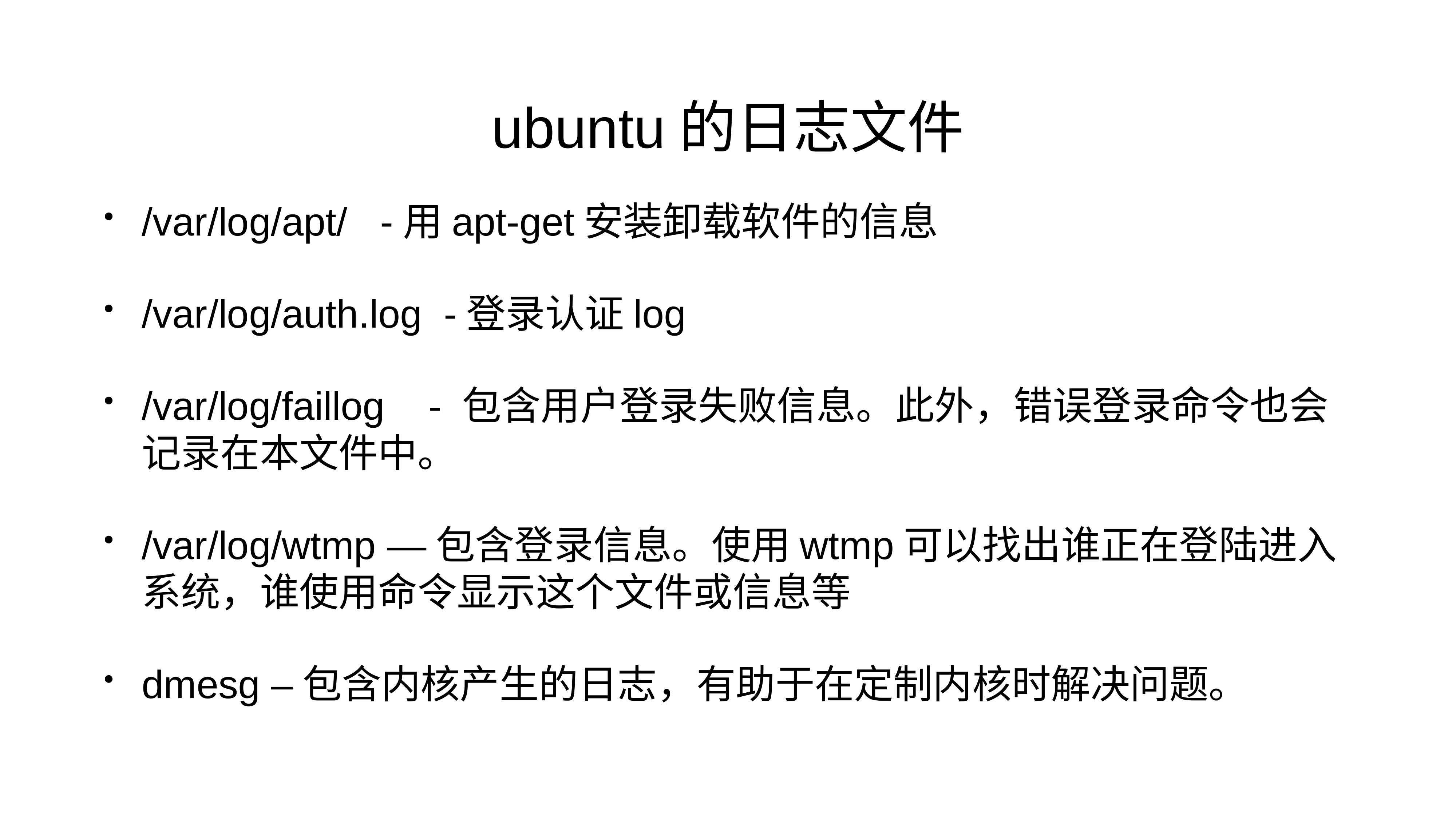

# ubuntu的日志文件
/var/log/apt/   -用apt-get安装卸载软件的信息
/var/log/auth.log  -登录认证log
/var/log/faillog    - 包含用户登录失败信息。此外，错误登录命令也会记录在本文件中。
/var/log/wtmp —包含登录信息。使用wtmp可以找出谁正在登陆进入系统，谁使用命令显示这个文件或信息等
dmesg –包含内核产生的日志，有助于在定制内核时解决问题。